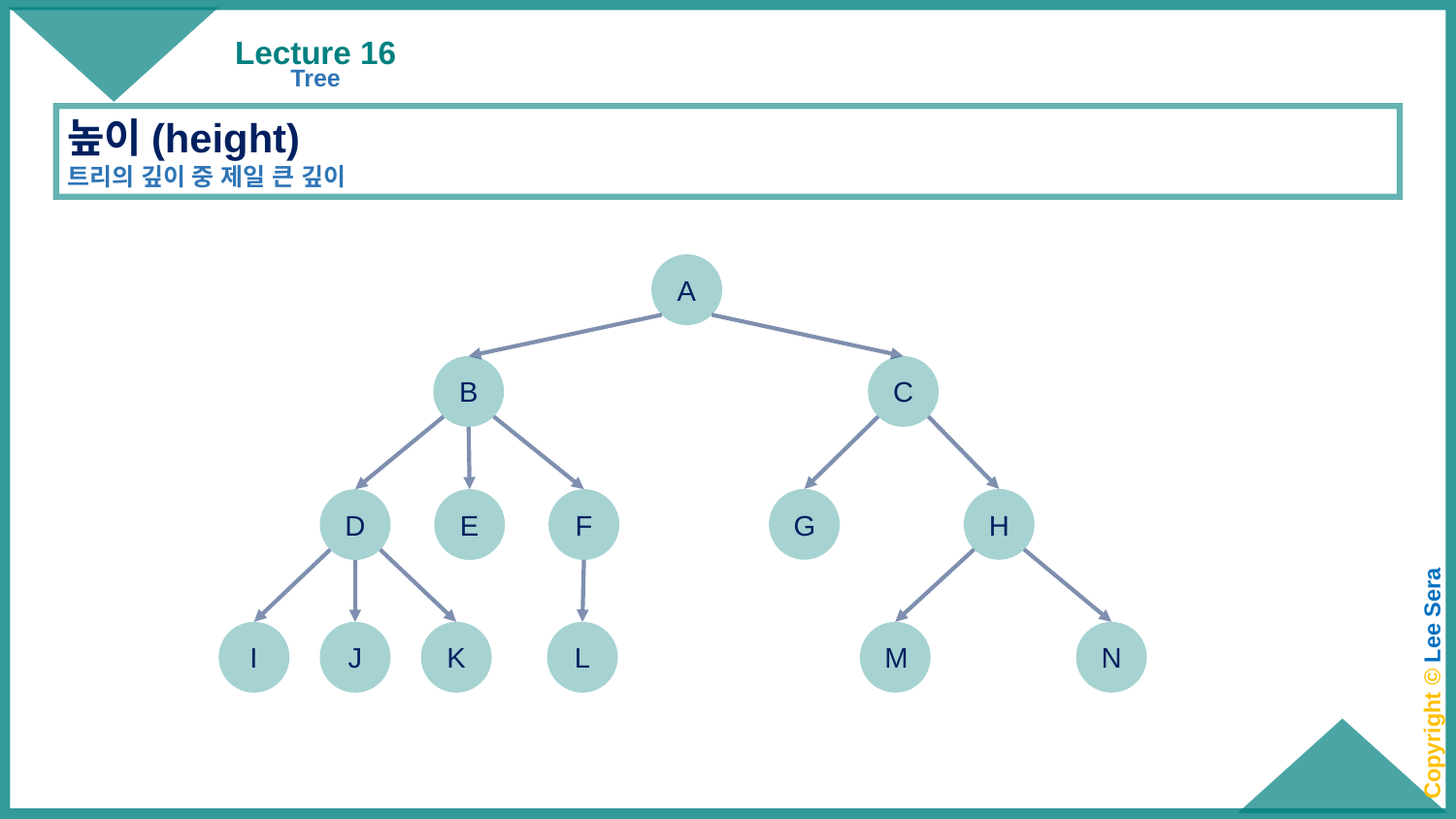

# Lecture 16
Tree
높이(height)
트리의 깊이 중 제일 큰 깊이
A
B
C
G
H
D
E
F
I
J
K
L
M
N
Copyright © Lee Sera